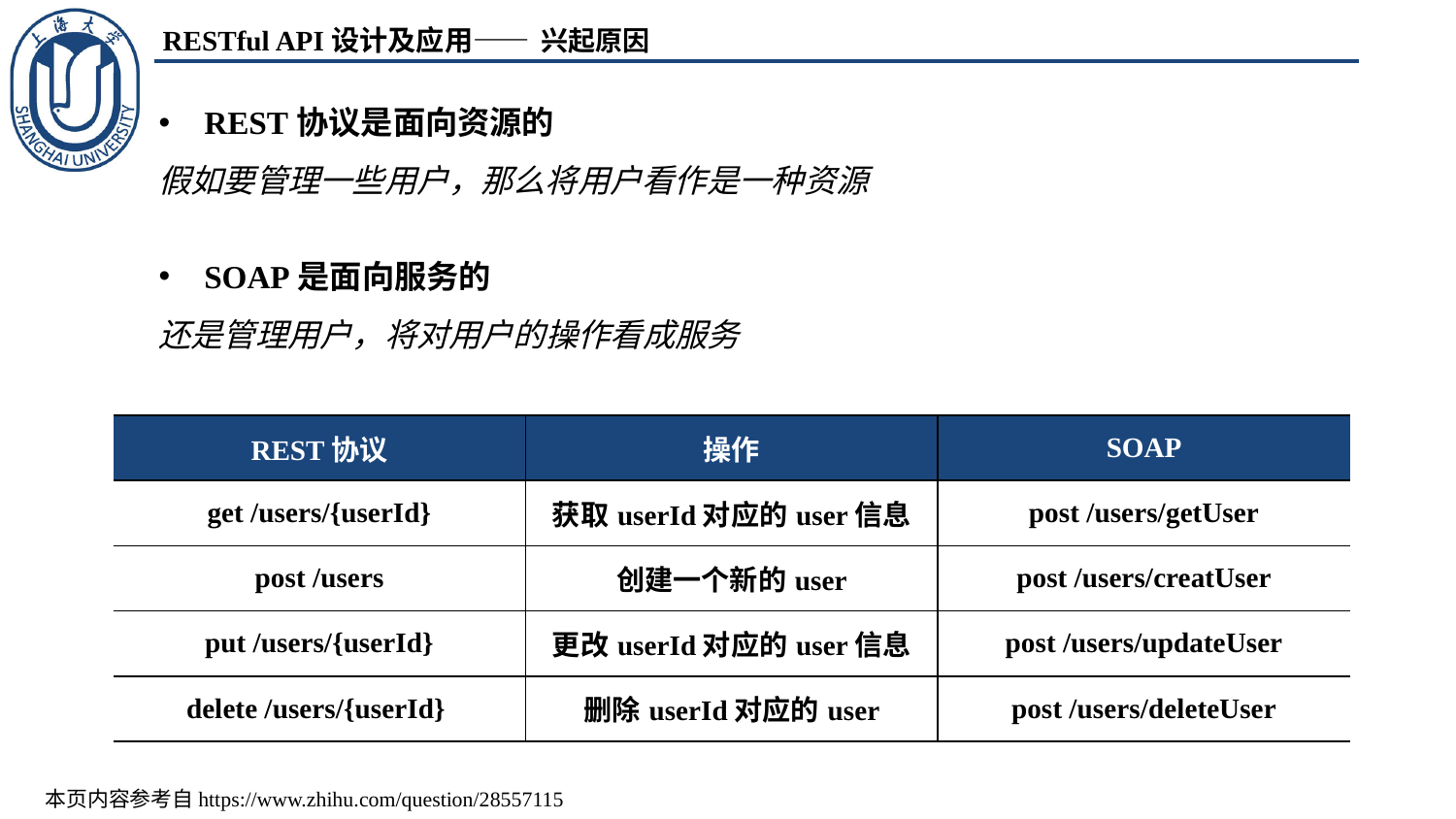

兴起原因
REST协议是面向资源的
假如要管理一些用户，那么将用户看作是一种资源
SOAP是面向服务的
还是管理用户，将对用户的操作看成服务
| REST协议 | 操作 | SOAP |
| --- | --- | --- |
| get /users/{userId} | 获取userId对应的user信息 | post /users/getUser |
| post /users | 创建一个新的user | post /users/creatUser |
| put /users/{userId} | 更改userId对应的user信息 | post /users/updateUser |
| delete /users/{userId} | 删除userId对应的user | post /users/deleteUser |

9
本页内容参考自https://www.zhihu.com/question/28557115